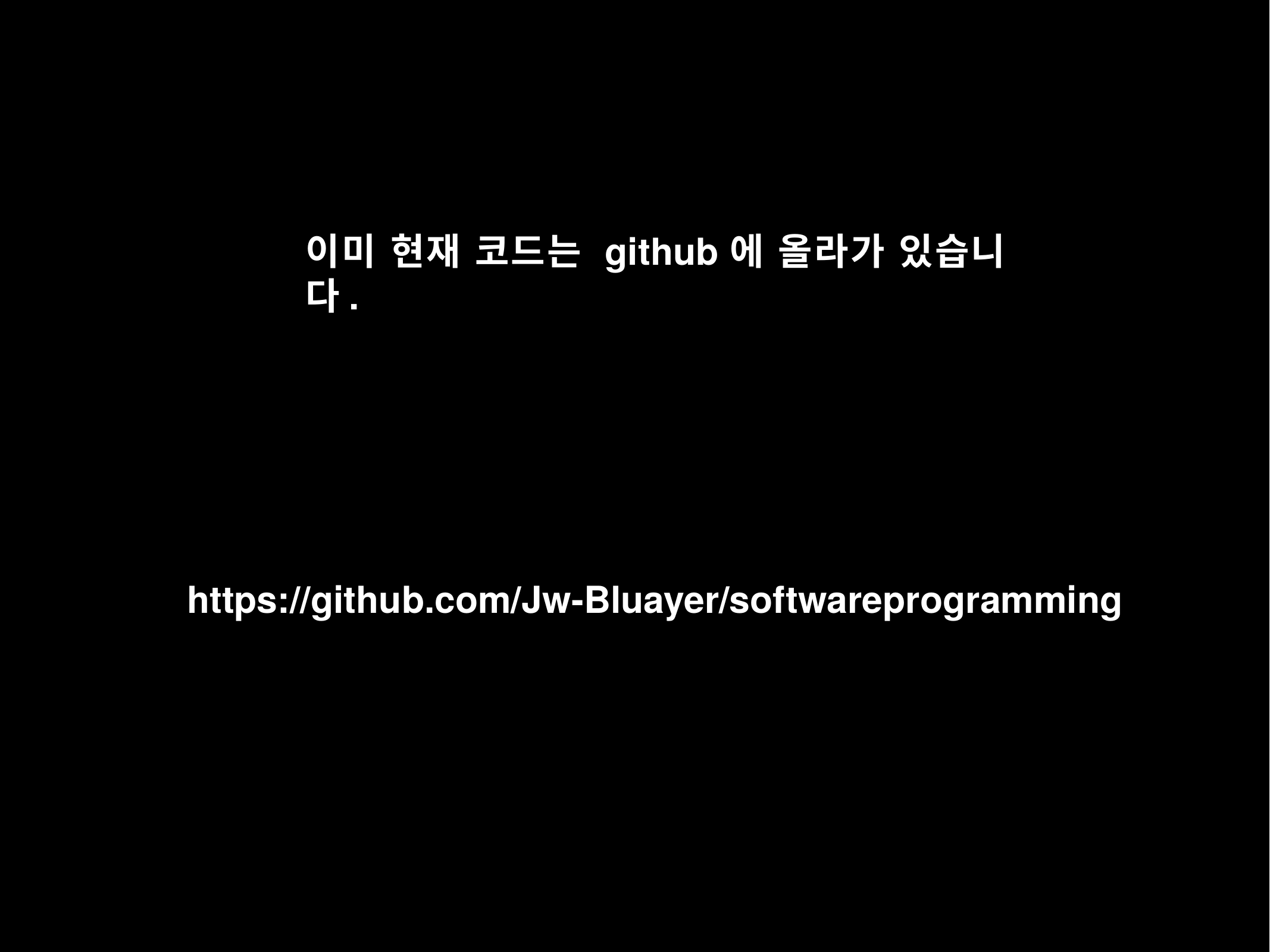

이미 현재 코드는 github에 올라가 있습니다.
https://github.com/Jw-Bluayer/softwareprogramming